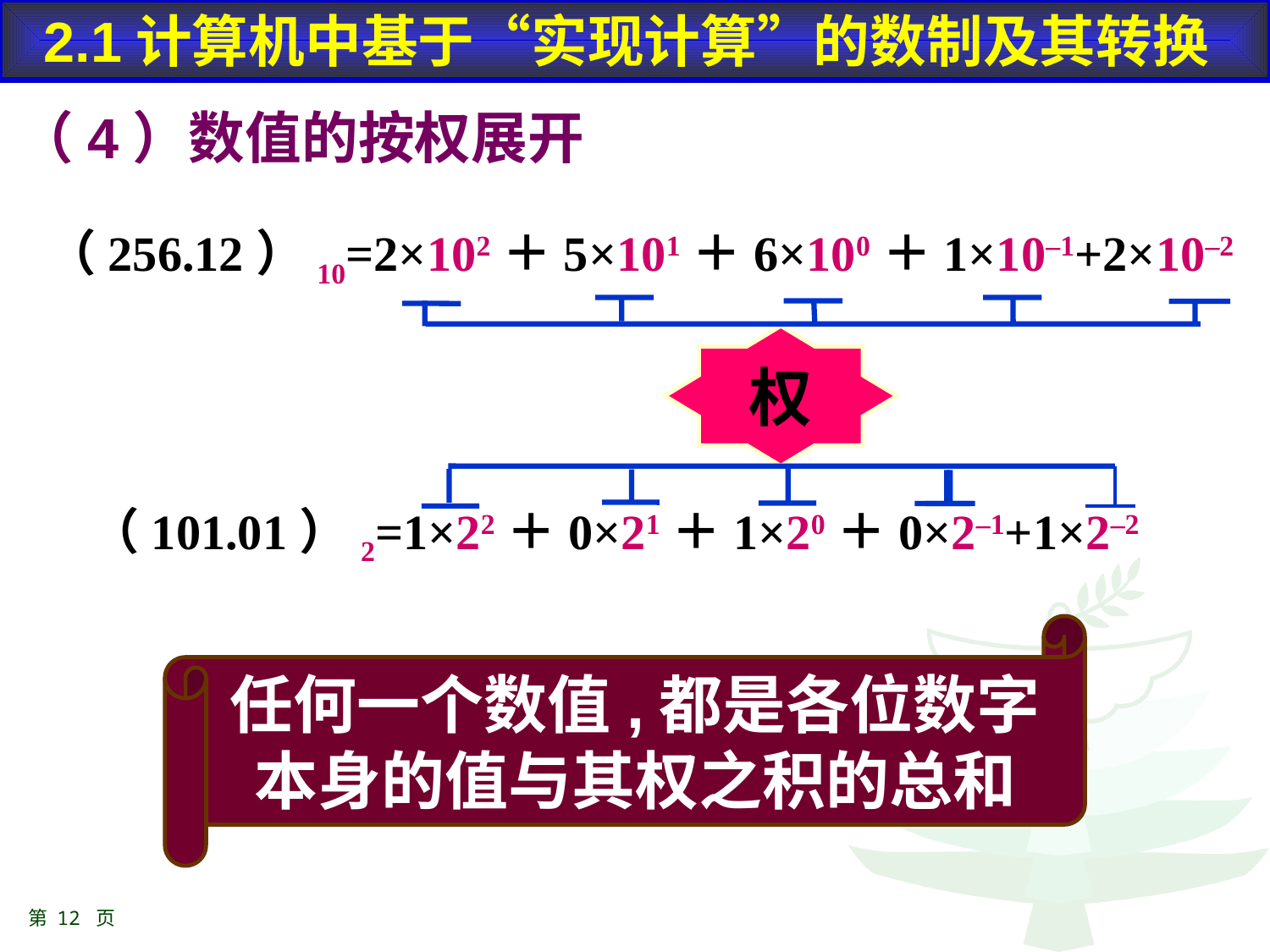

2.1计算机中基于“实现计算”的数制及其转换
（4）数值的按权展开
（256.12）10=2×102＋5×101＋6×100＋1×10–1+2×10–2

权

（101.01）2=1×22＋0×21＋1×20＋0×2–1+1×2–2
任何一个数值,都是各位数字本身的值与其权之积的总和